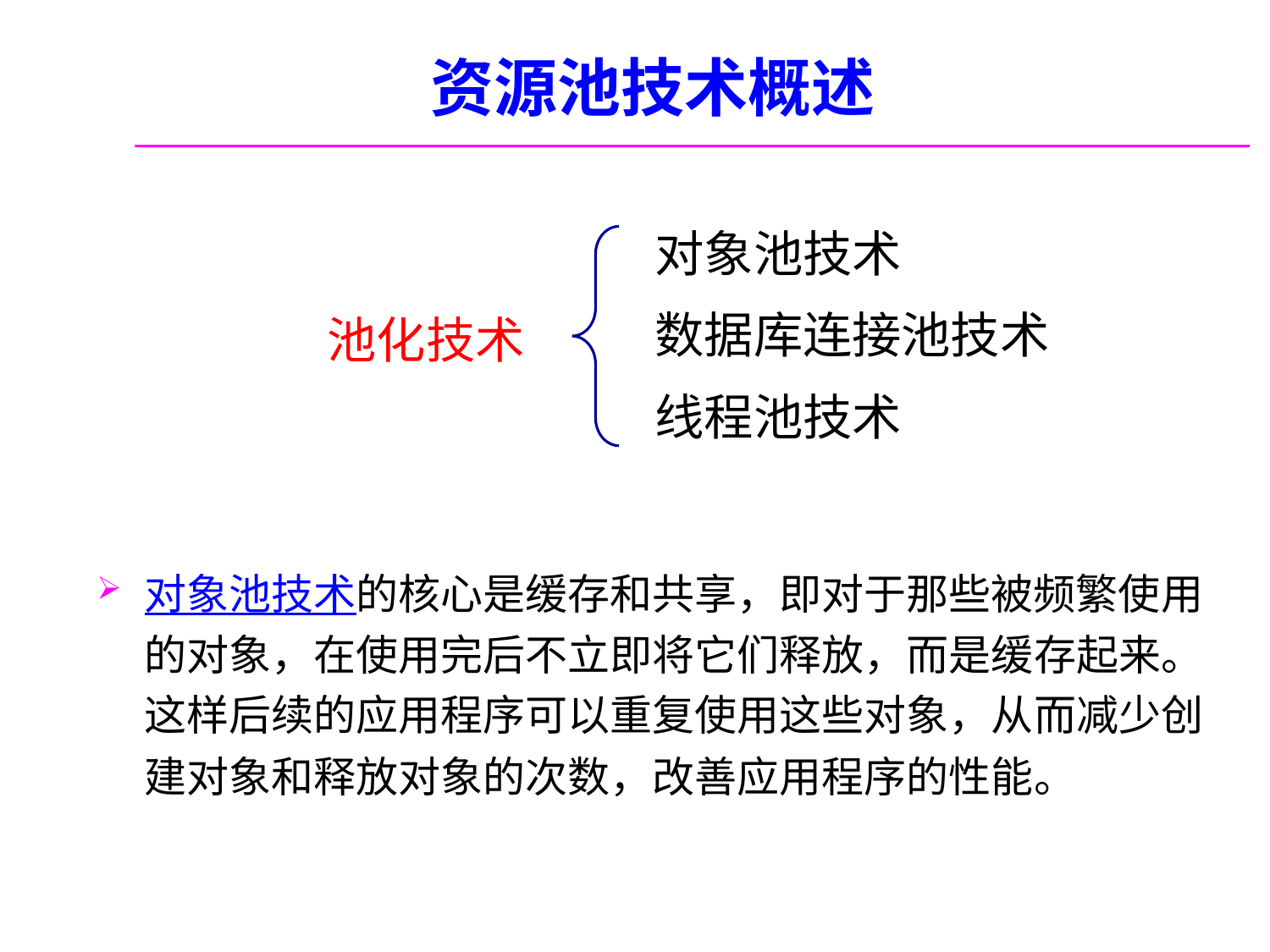

# 资源池技术概述
对象池技术

数据库连接池技术
池化技术
线程池技术
对象池技术的核心是缓存和共享，即对于那些被频繁使用的对象，在使用完后不立即将它们释放，而是缓存起来。这样后续的应用程序可以重复使用这些对象，从而减少创建对象和释放对象的次数，改善应用程序的性能。
5